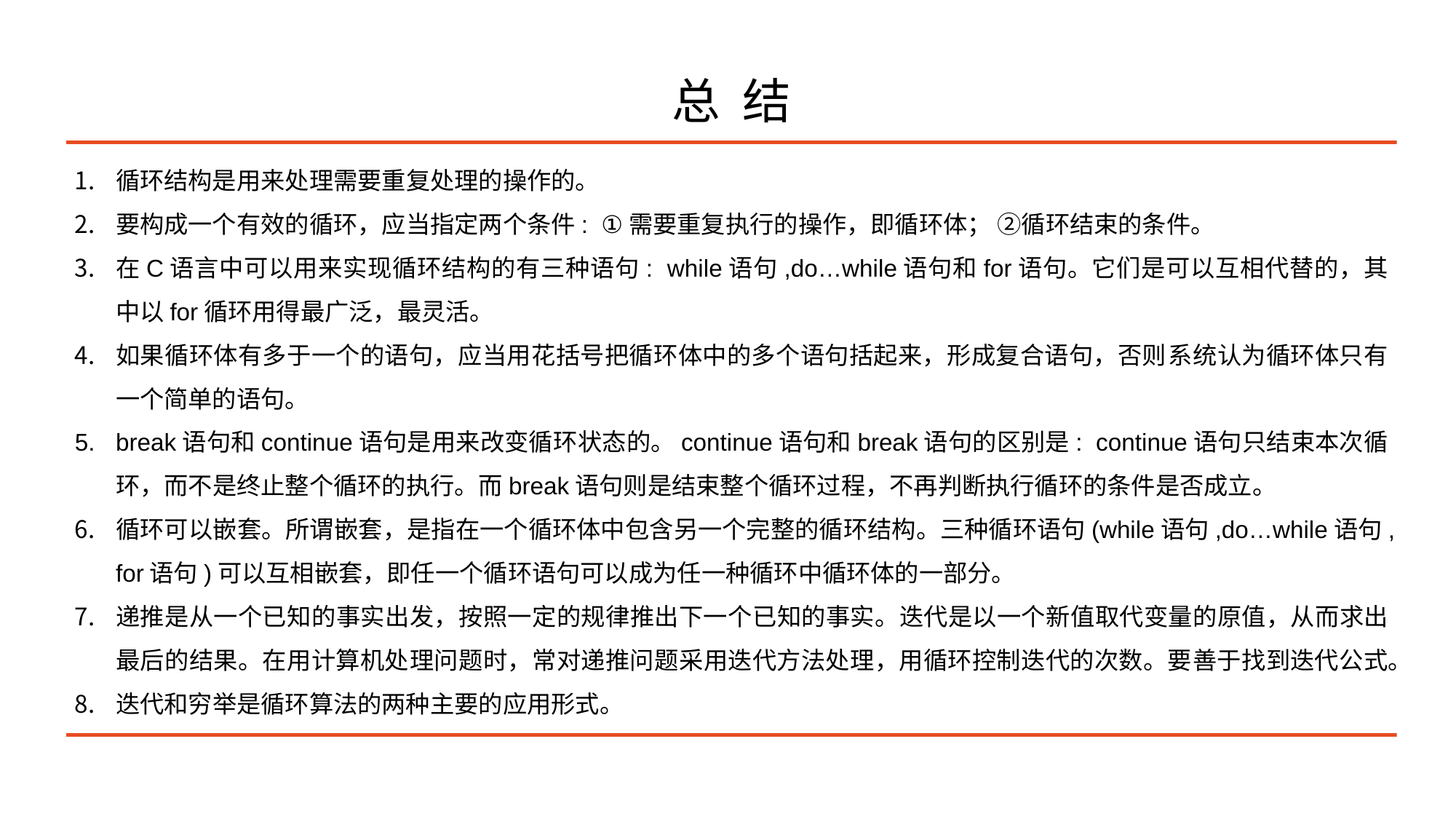

# 总  结
循环结构是用来处理需要重复处理的操作的。
要构成一个有效的循环，应当指定两个条件:  ①需要重复执行的操作，即循环体； ②循环结束的条件。
在C语言中可以用来实现循环结构的有三种语句:  while语句,do…while语句和for语句。它们是可以互相代替的，其中以for循环用得最广泛，最灵活。
如果循环体有多于一个的语句，应当用花括号把循环体中的多个语句括起来，形成复合语句，否则系统认为循环体只有一个简单的语句。
break语句和continue语句是用来改变循环状态的。continue语句和break语句的区别是:  continue语句只结束本次循环，而不是终止整个循环的执行。而break语句则是结束整个循环过程，不再判断执行循环的条件是否成立。
循环可以嵌套。所谓嵌套，是指在一个循环体中包含另一个完整的循环结构。三种循环语句(while语句,do…while语句,for语句)可以互相嵌套，即任一个循环语句可以成为任一种循环中循环体的一部分。
递推是从一个已知的事实出发，按照一定的规律推出下一个已知的事实。迭代是以一个新值取代变量的原值，从而求出最后的结果。在用计算机处理问题时，常对递推问题采用迭代方法处理，用循环控制迭代的次数。要善于找到迭代公式。
迭代和穷举是循环算法的两种主要的应用形式。